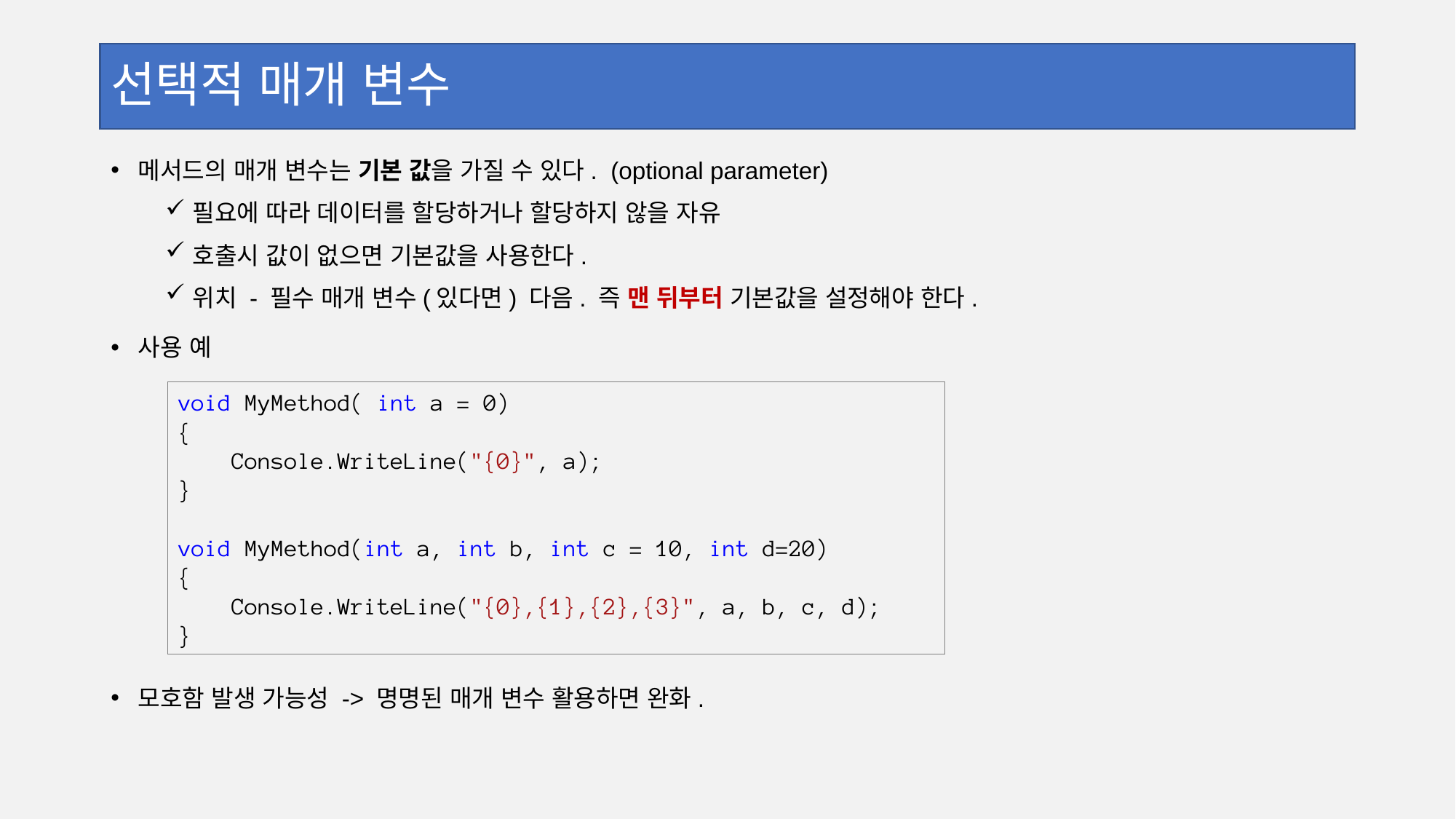

# 선택적 매개 변수
메서드의 매개 변수는 기본 값을 가질 수 있다.  (optional parameter)
필요에 따라 데이터를 할당하거나 할당하지 않을 자유
호출시 값이 없으면 기본값을 사용한다.
위치 - 필수 매개 변수(있다면) 다음. 즉 맨 뒤부터 기본값을 설정해야 한다.
사용 예

모호함 발생 가능성 -> 명명된 매개 변수 활용하면 완화.
void MyMethod( int a = 0)
{
    Console.WriteLine("{0}", a);
}

void MyMethod(int a, int b, int c = 10, int d=20)
{
    Console.WriteLine("{0},{1},{2},{3}", a, b, c, d);
}